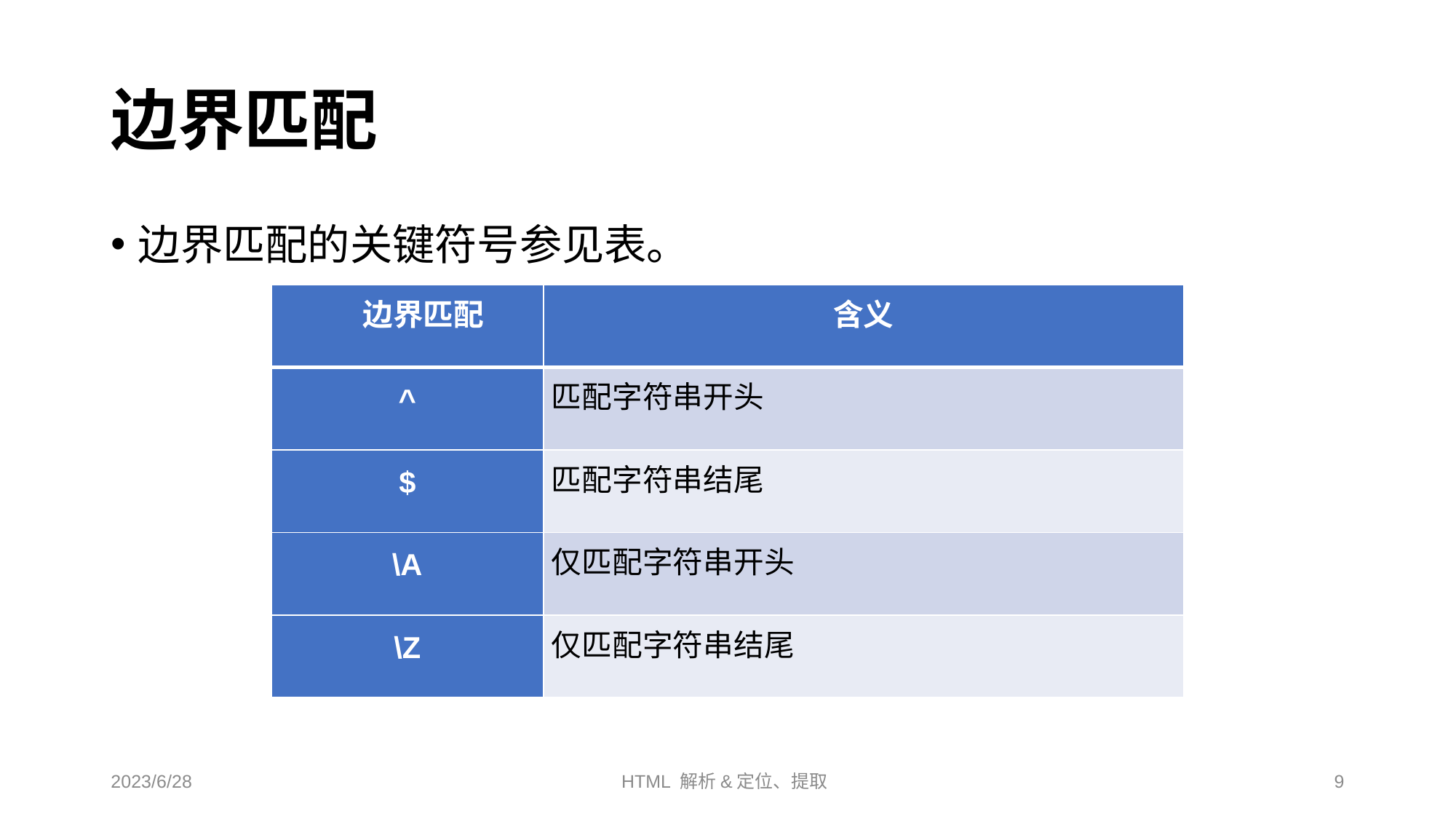

# 边界匹配
边界匹配的关键符号参见表。

| 边界匹配 | 含义 |
| --- | --- |
| ^ | 匹配字符串开头 |
| $ | 匹配字符串结尾 |
| \A | 仅匹配字符串开头 |
| \Z | 仅匹配字符串结尾 |
2023/6/28
HTML 解析&定位、提取
9